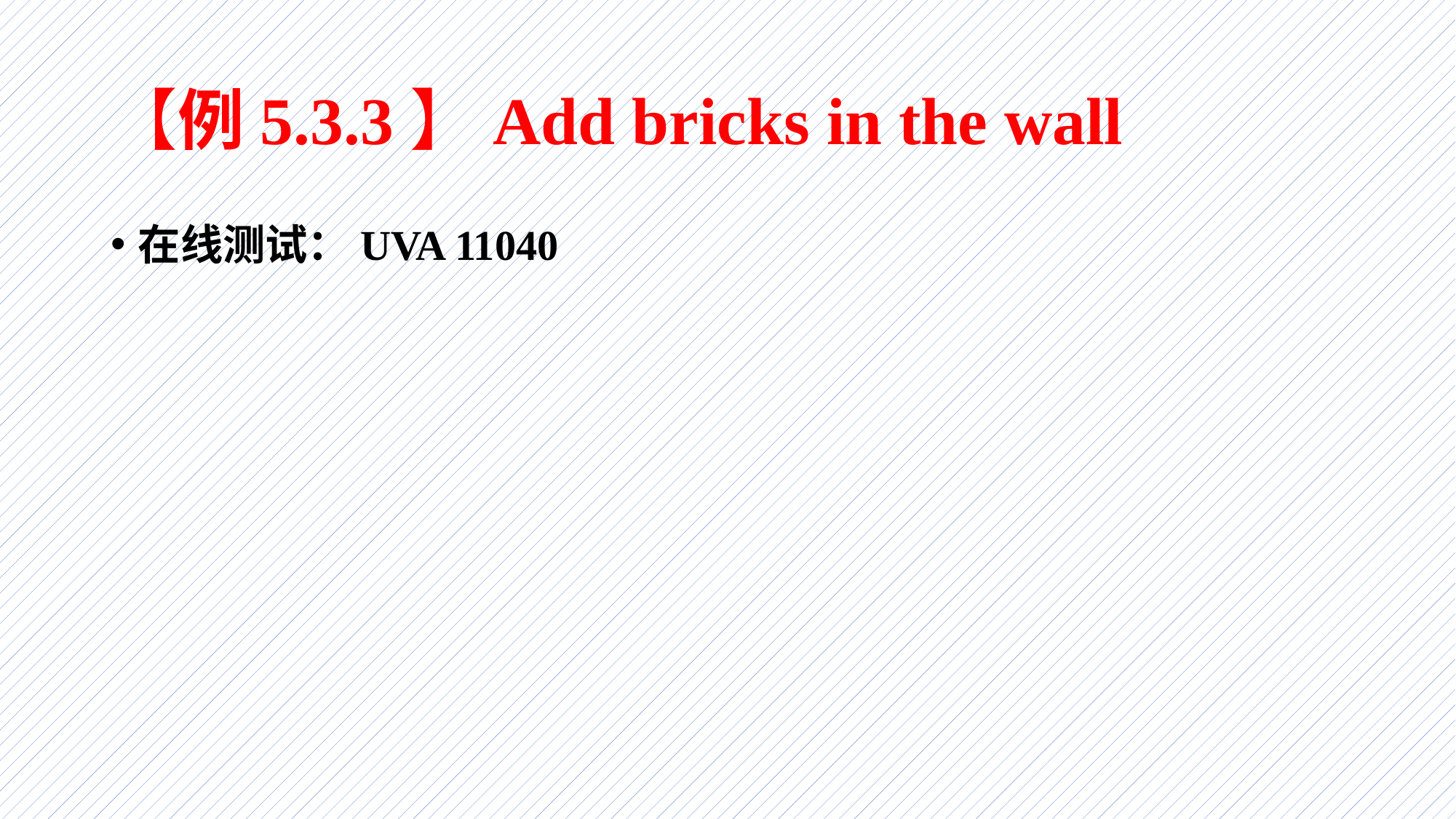

# 【例5.3.3】Add bricks in the wall
在线测试：UVA 11040